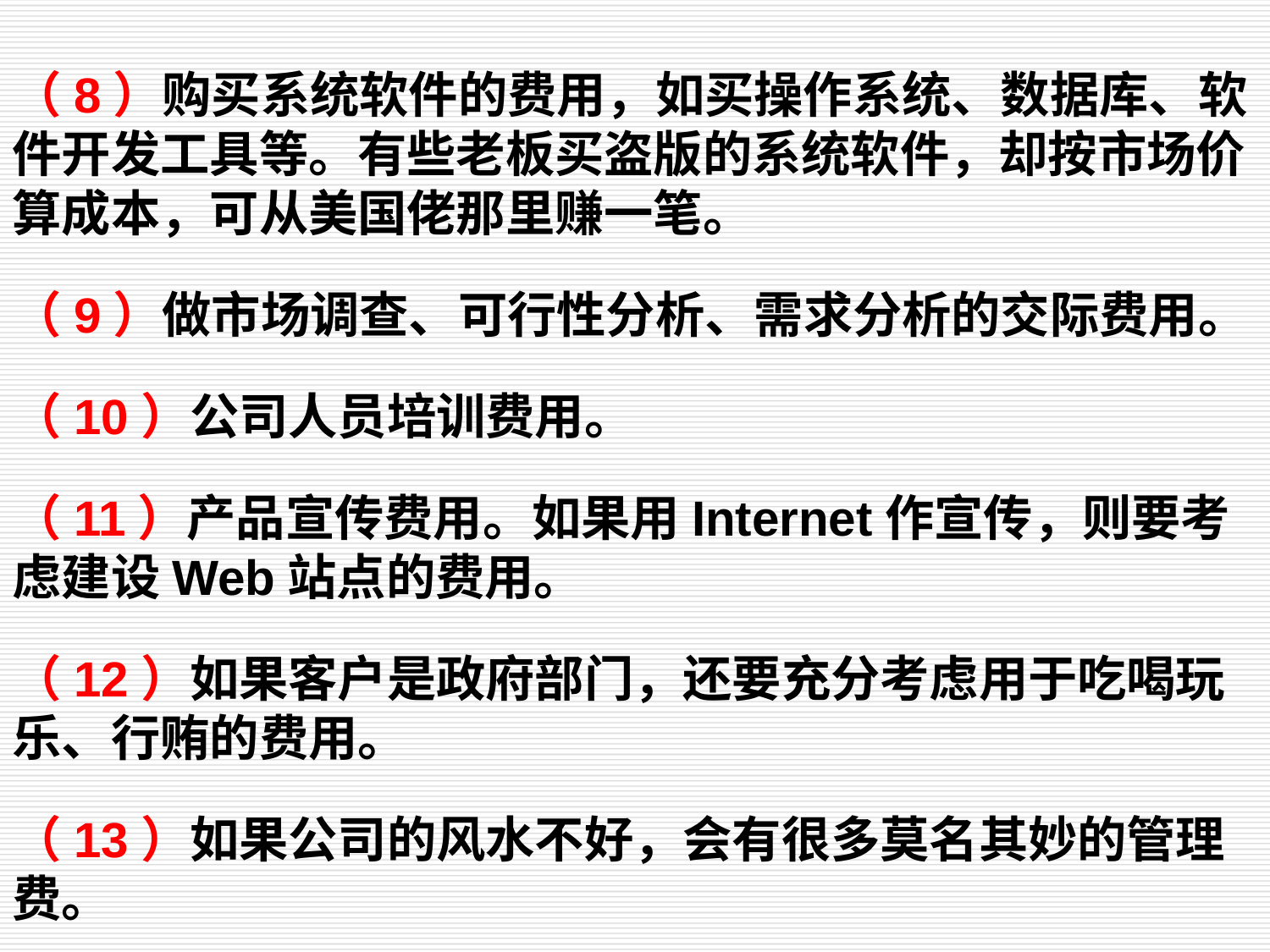

（8）购买系统软件的费用，如买操作系统、数据库、软件开发工具等。有些老板买盗版的系统软件，却按市场价算成本，可从美国佬那里赚一笔。
（9）做市场调查、可行性分析、需求分析的交际费用。
（10）公司人员培训费用。
（11）产品宣传费用。如果用Internet作宣传，则要考虑建设Web站点的费用。
（12）如果客户是政府部门，还要充分考虑用于吃喝玩乐、行贿的费用。
（13）如果公司的风水不好，会有很多莫名其妙的管理费。